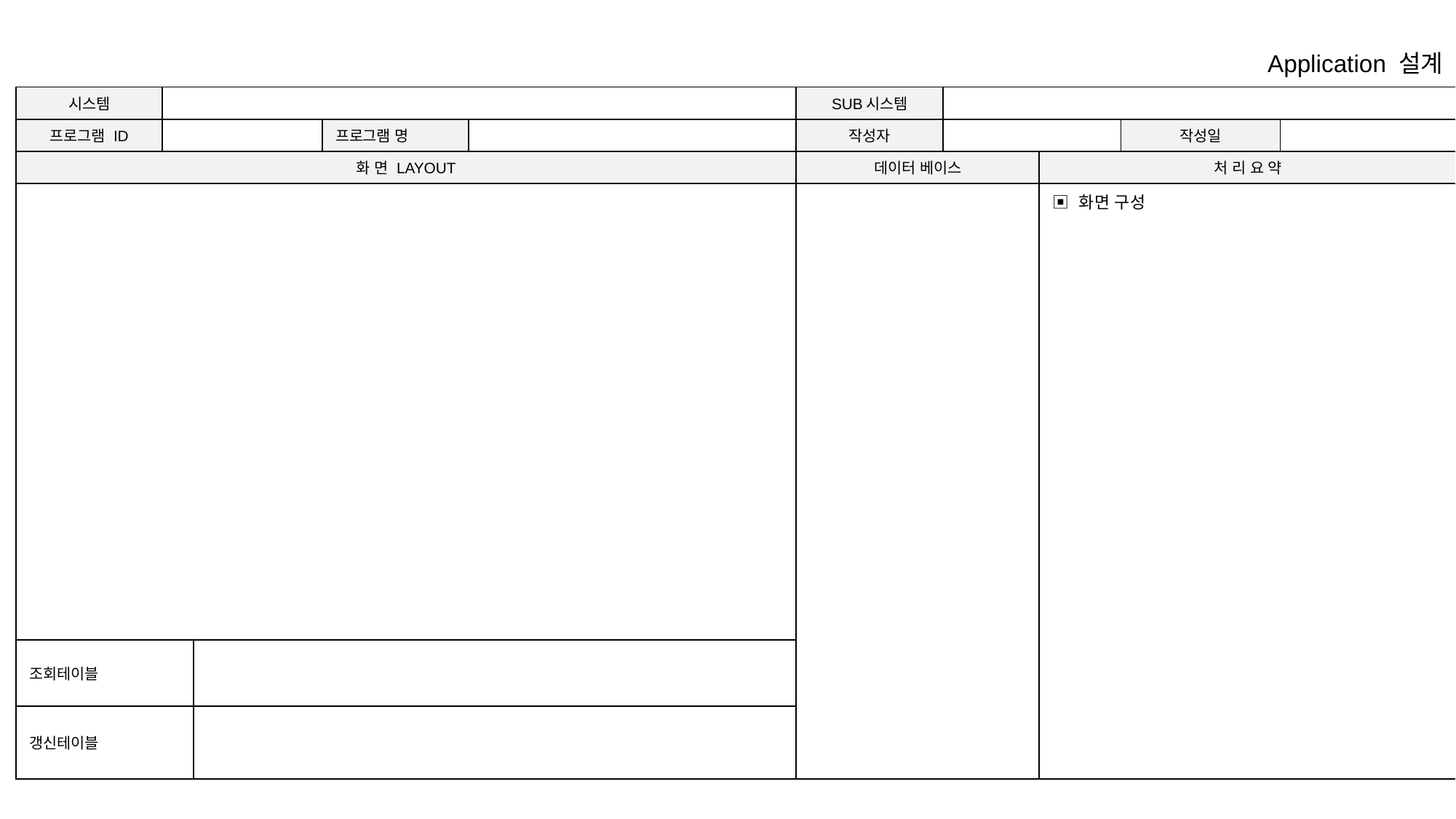

Application 설계
| 시스템 |  |  |  |  | SUB시스템 |  |  |  |  |
| --- | --- | --- | --- | --- | --- | --- | --- | --- | --- |
| 프로그램 ID |  |  | 프로그램 명 |  | 작성자 |  |  | 작성일 |  |
| 화 면 LAYOUT |  |  |  |  | 데이터 베이스 |  | 처 리 요 약 |  |  |
|  |  |  |  |  |  |  | ▣ 화면 구성 |  |  |
| 조회테이블 |  |  |  |  |  |  |  |  |  |
| 갱신테이블 |  |  |  |  |  |  |  |  |  |